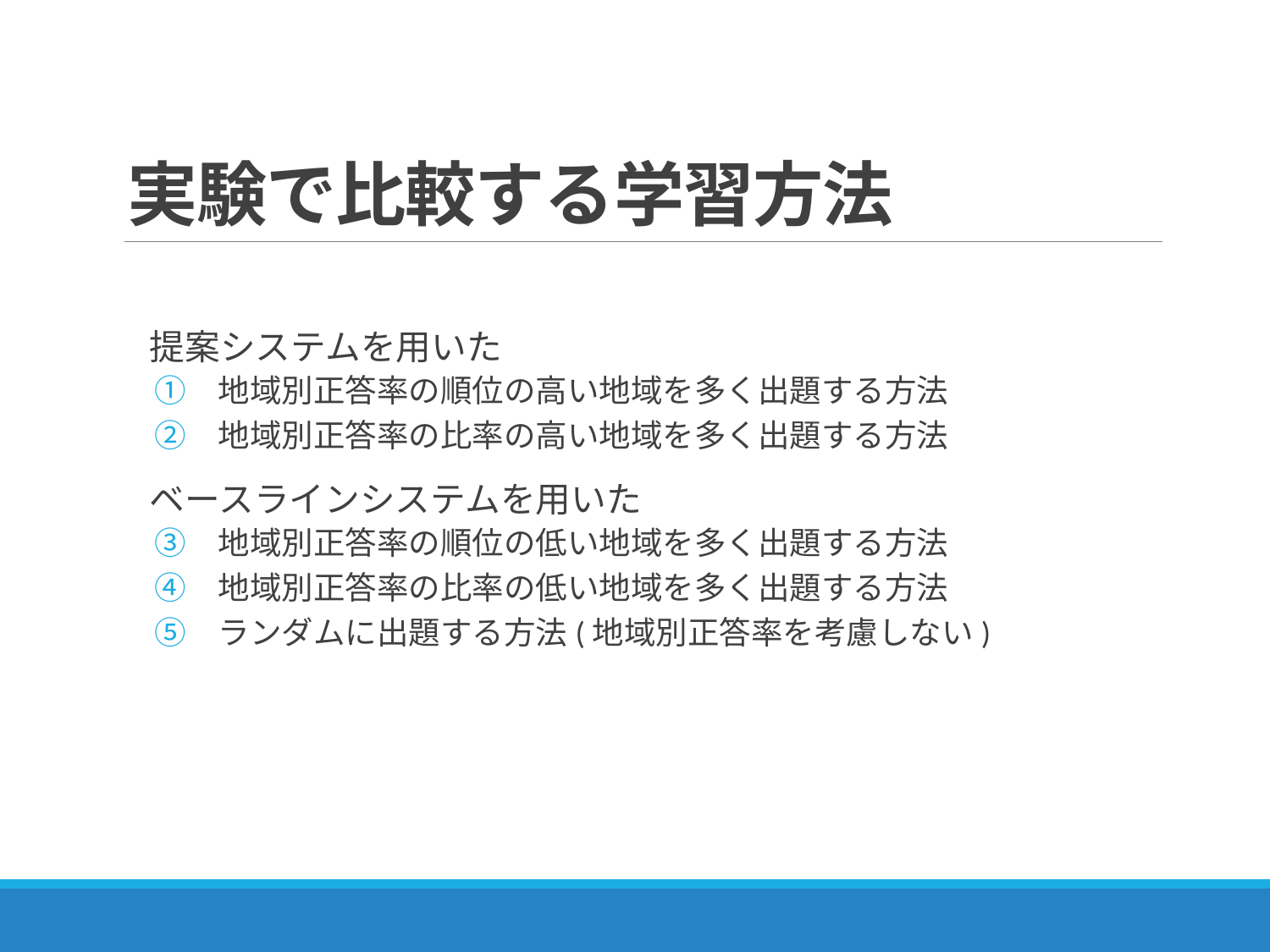

# 実験で比較する学習方法

　提案システムを用いた
地域別正答率の順位の高い地域を多く出題する方法
地域別正答率の比率の高い地域を多く出題する方法
　ベースラインシステムを用いた
地域別正答率の順位の低い地域を多く出題する方法
地域別正答率の比率の低い地域を多く出題する方法
ランダムに出題する方法(地域別正答率を考慮しない)
30